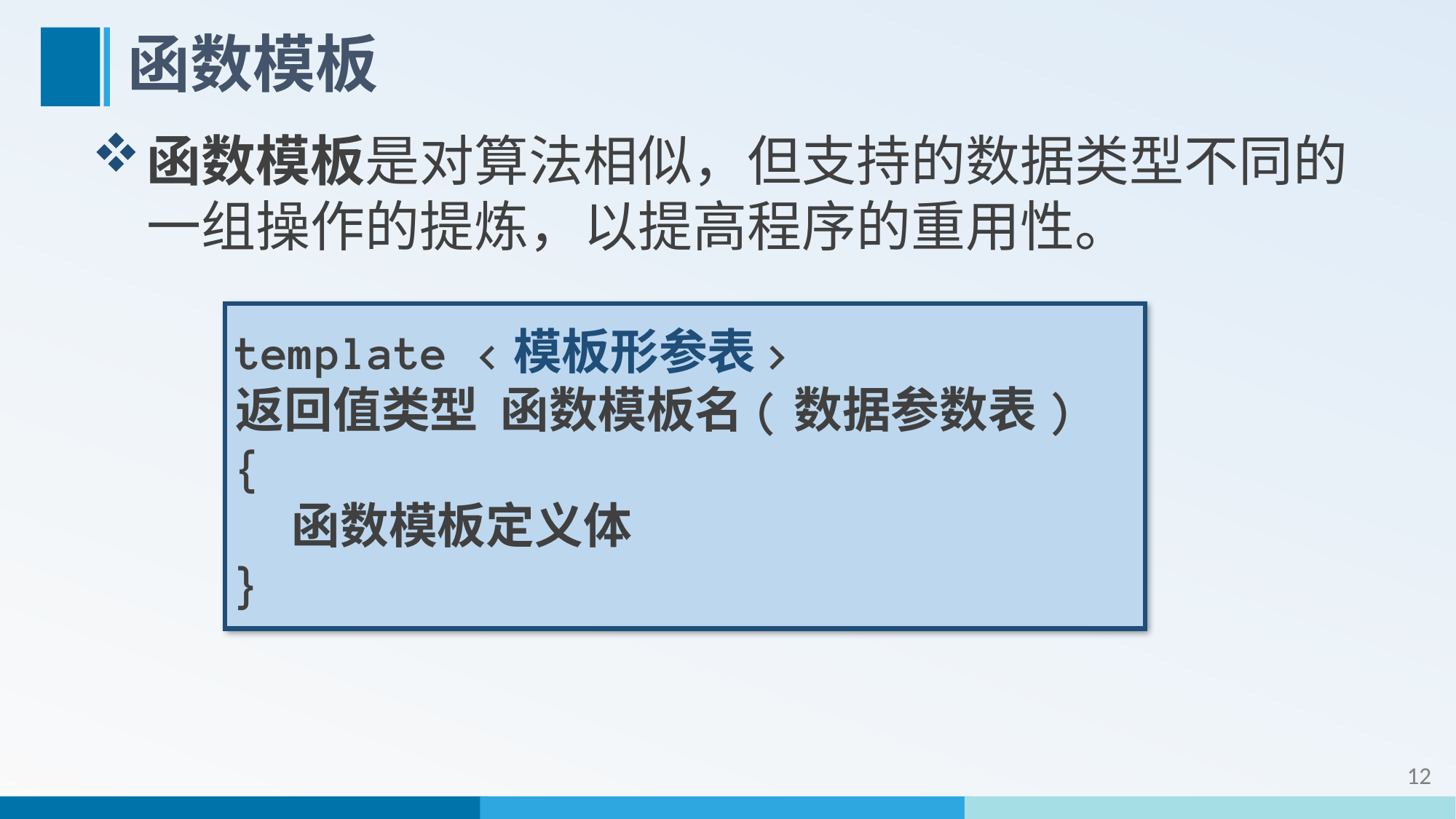

# 函数模板
函数模板是对算法相似，但支持的数据类型不同的一组操作的提炼，以提高程序的重用性。

template <模板形参表>
返回值类型  函数模板名(数据参数表)
{
    函数模板定义体
}